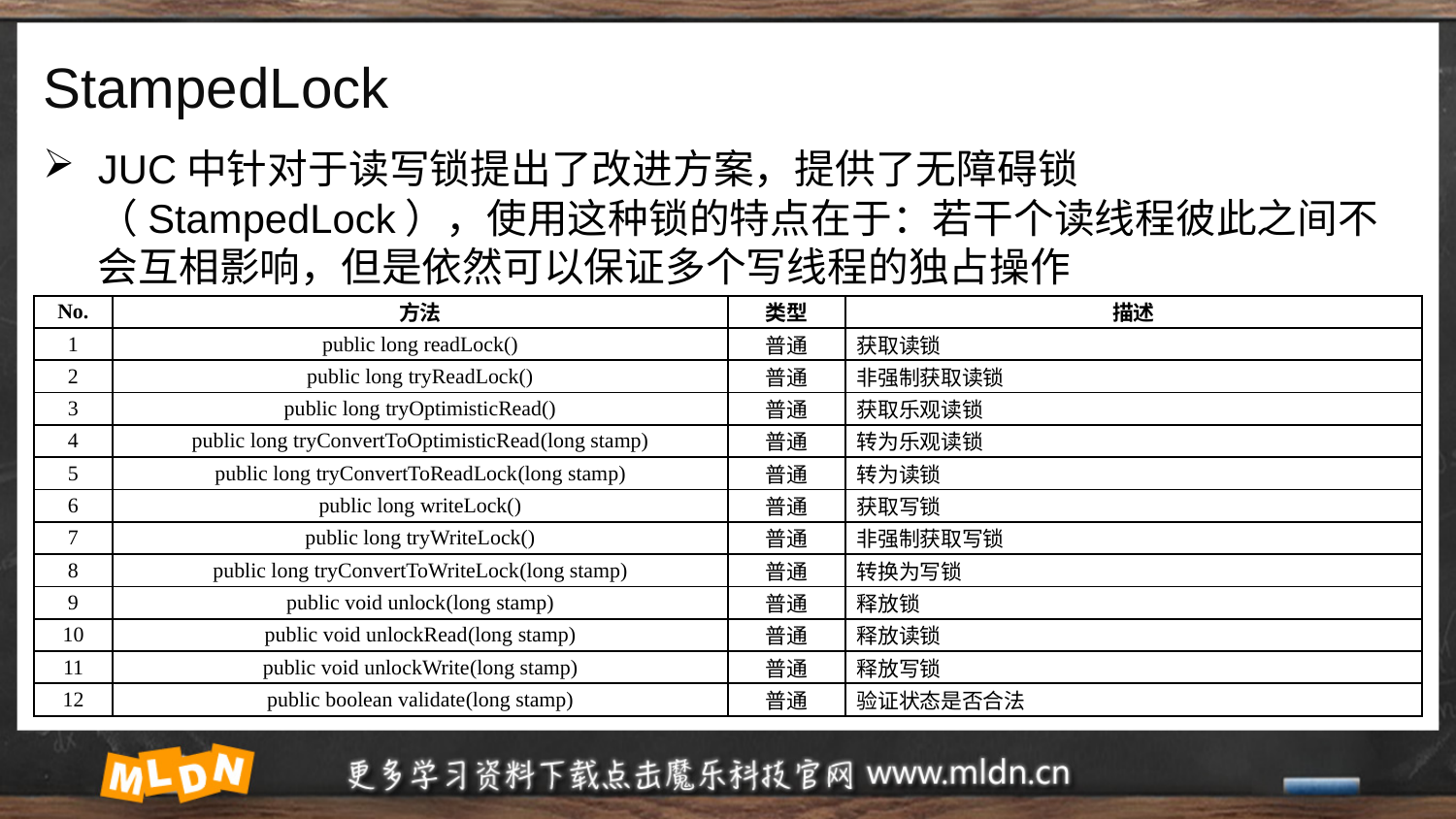

# StampedLock
JUC中针对于读写锁提出了改进方案，提供了无障碍锁（StampedLock），使用这种锁的特点在于：若干个读线程彼此之间不会互相影响，但是依然可以保证多个写线程的独占操作
| No. | 方法 | 类型 | 描述 |
| --- | --- | --- | --- |
| 1 | public long readLock() | 普通 | 获取读锁 |
| 2 | public long tryReadLock() | 普通 | 非强制获取读锁 |
| 3 | public long tryOptimisticRead() | 普通 | 获取乐观读锁 |
| 4 | public long tryConvertToOptimisticRead​(long stamp) | 普通 | 转为乐观读锁 |
| 5 | public long tryConvertToReadLock​(long stamp) | 普通 | 转为读锁 |
| 6 | public long writeLock() | 普通 | 获取写锁 |
| 7 | public long tryWriteLock() | 普通 | 非强制获取写锁 |
| 8 | public long tryConvertToWriteLock​(long stamp) | 普通 | 转换为写锁 |
| 9 | public void unlock​(long stamp) | 普通 | 释放锁 |
| 10 | public void unlockRead​(long stamp) | 普通 | 释放读锁 |
| 11 | public void unlockWrite​(long stamp) | 普通 | 释放写锁 |
| 12 | public boolean validate​(long stamp) | 普通 | 验证状态是否合法 |